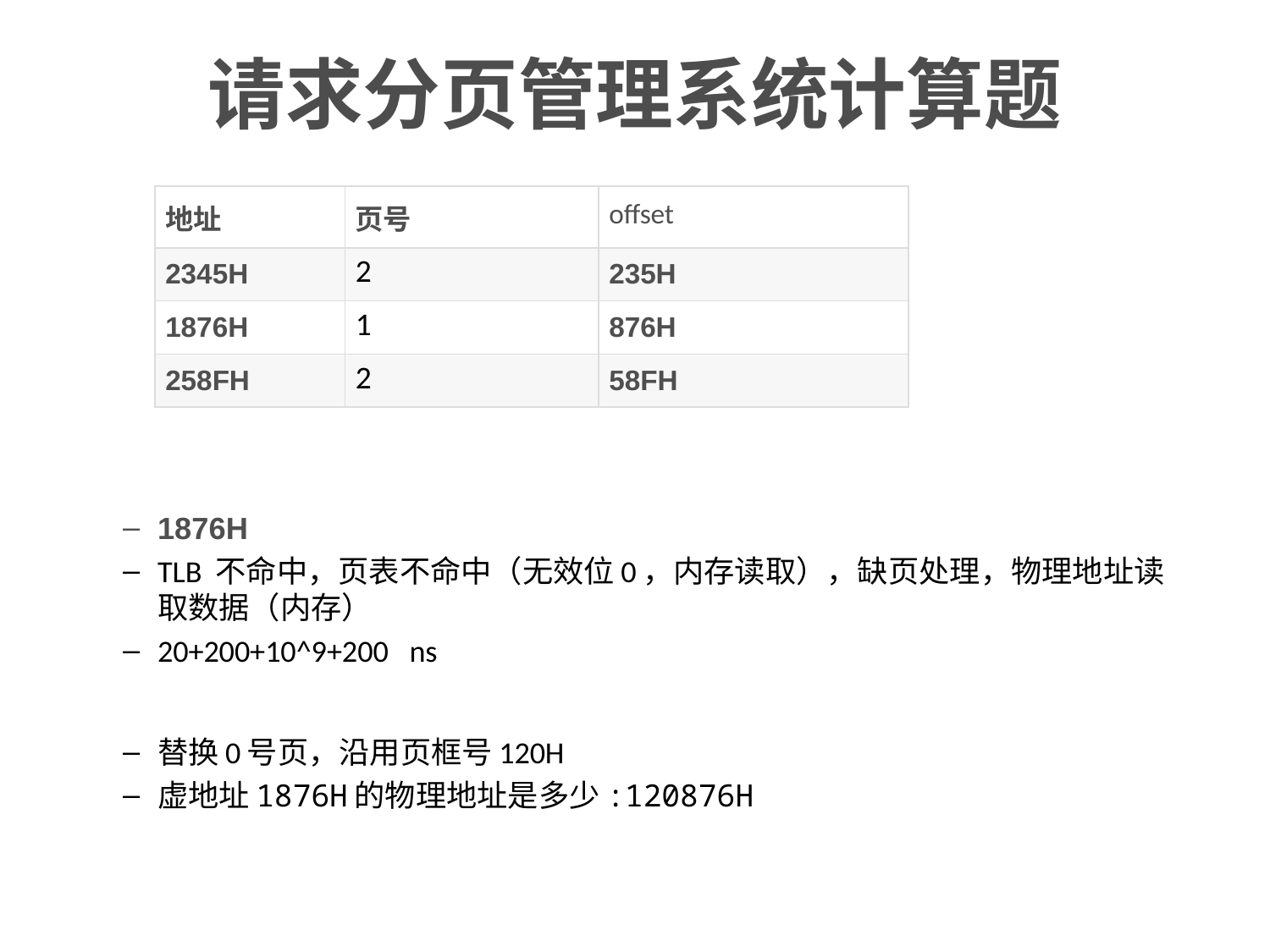

# 请求分页管理系统计算题

1876H
TLB 不命中，页表不命中（无效位0，内存读取），缺页处理，物理地址读取数据（内存）
20+200+10^9+200   ns

替换0号页，沿用页框号120H
虚地址1876H的物理地址是多少:120876H
| 地址 | 页号 | offset |
| --- | --- | --- |
| 2345H | 2 | 235H |
| 1876H | 1 | 876H |
| 258FH | 2 | 58FH |